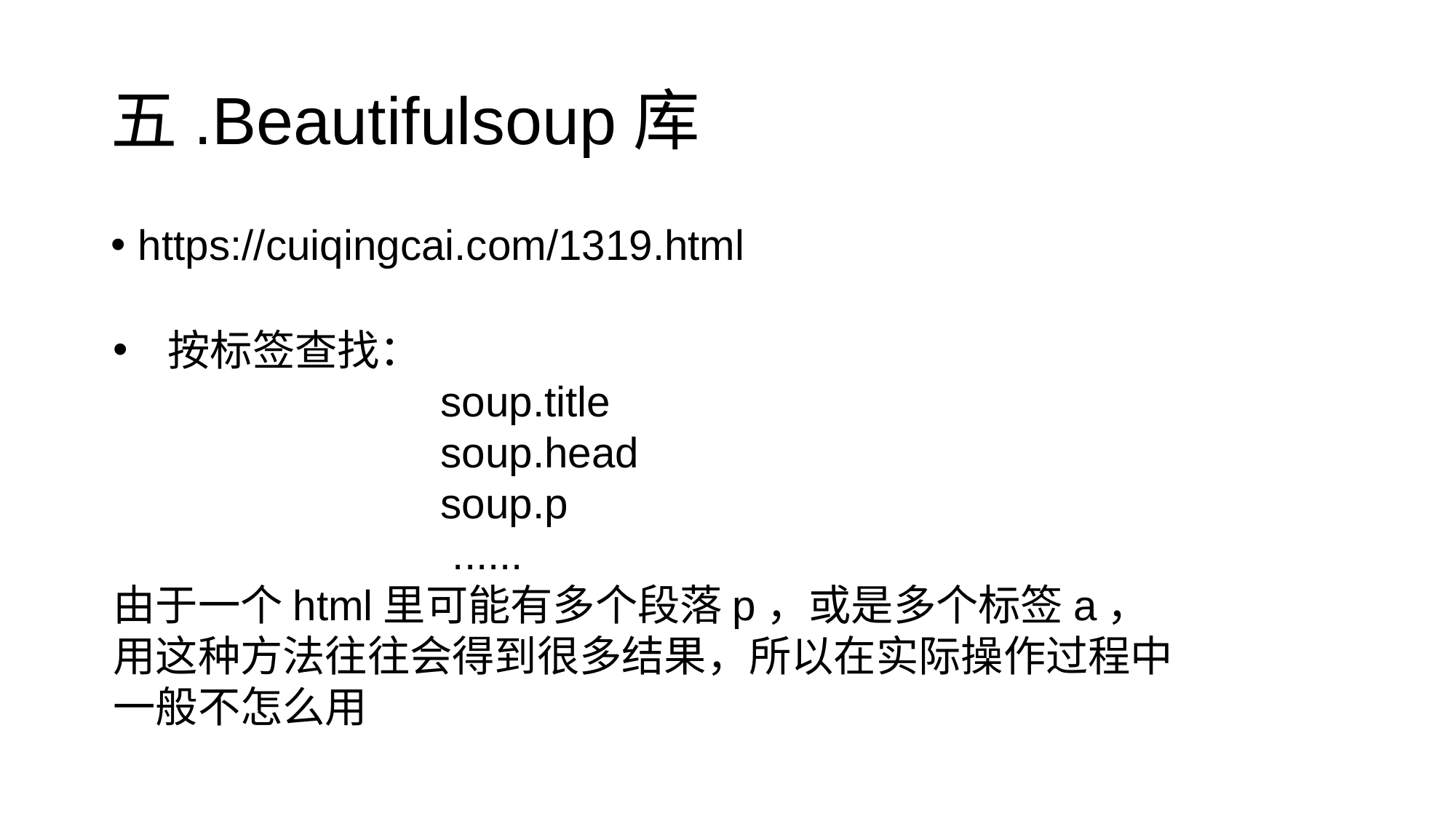

# 五.Beautifulsoup库
https://cuiqingcai.com/1319.html

按标签查找：
			soup.title
			soup.head
			soup.p
			 ......
由于一个html里可能有多个段落p，或是多个标签a，用这种方法往往会得到很多结果，所以在实际操作过程中一般不怎么用